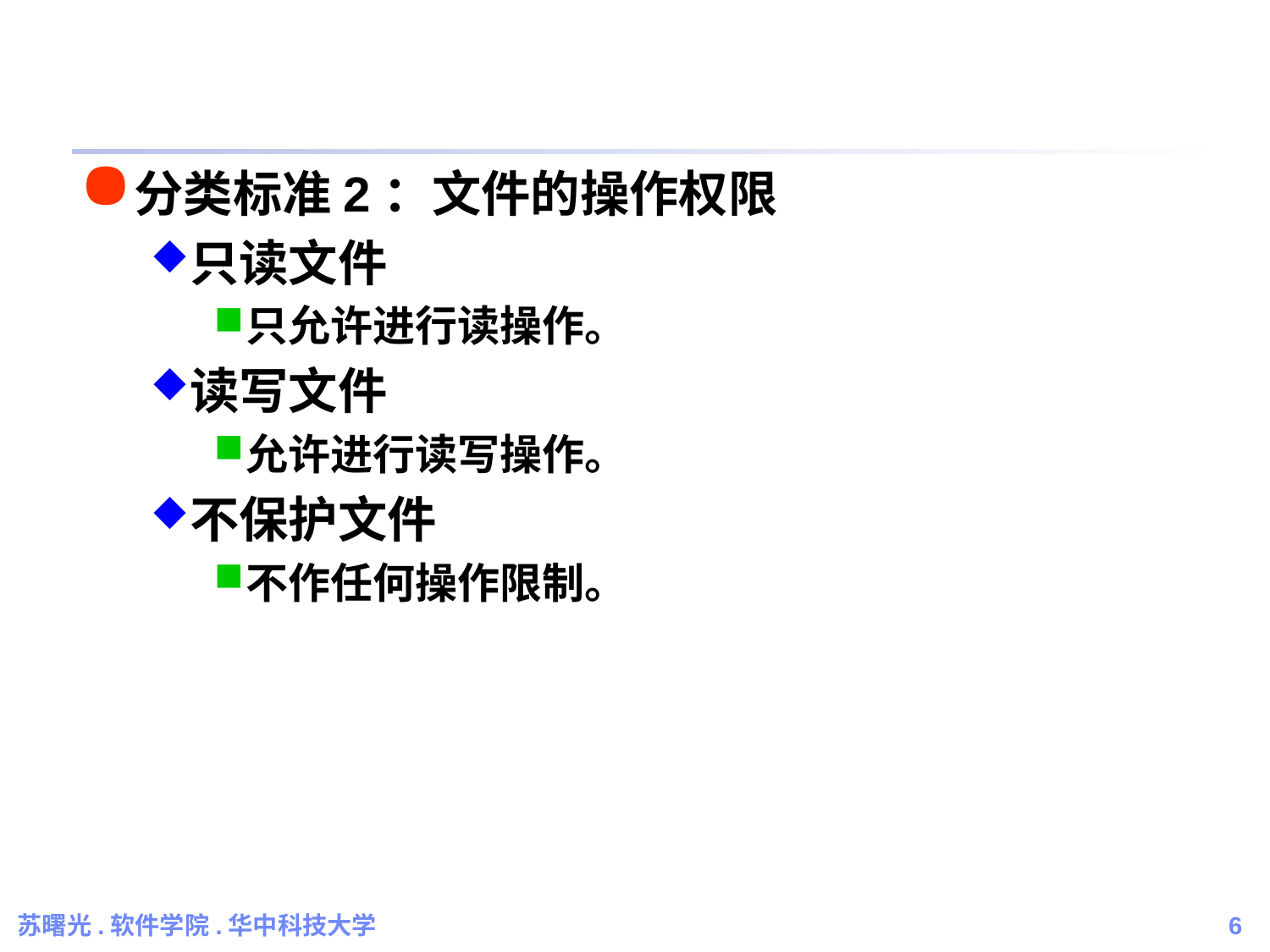

分类标准2：文件的操作权限
只读文件
只允许进行读操作。
读写文件
允许进行读写操作。
不保护文件
不作任何操作限制。

苏曙光.软件学院.华中科技大学
6